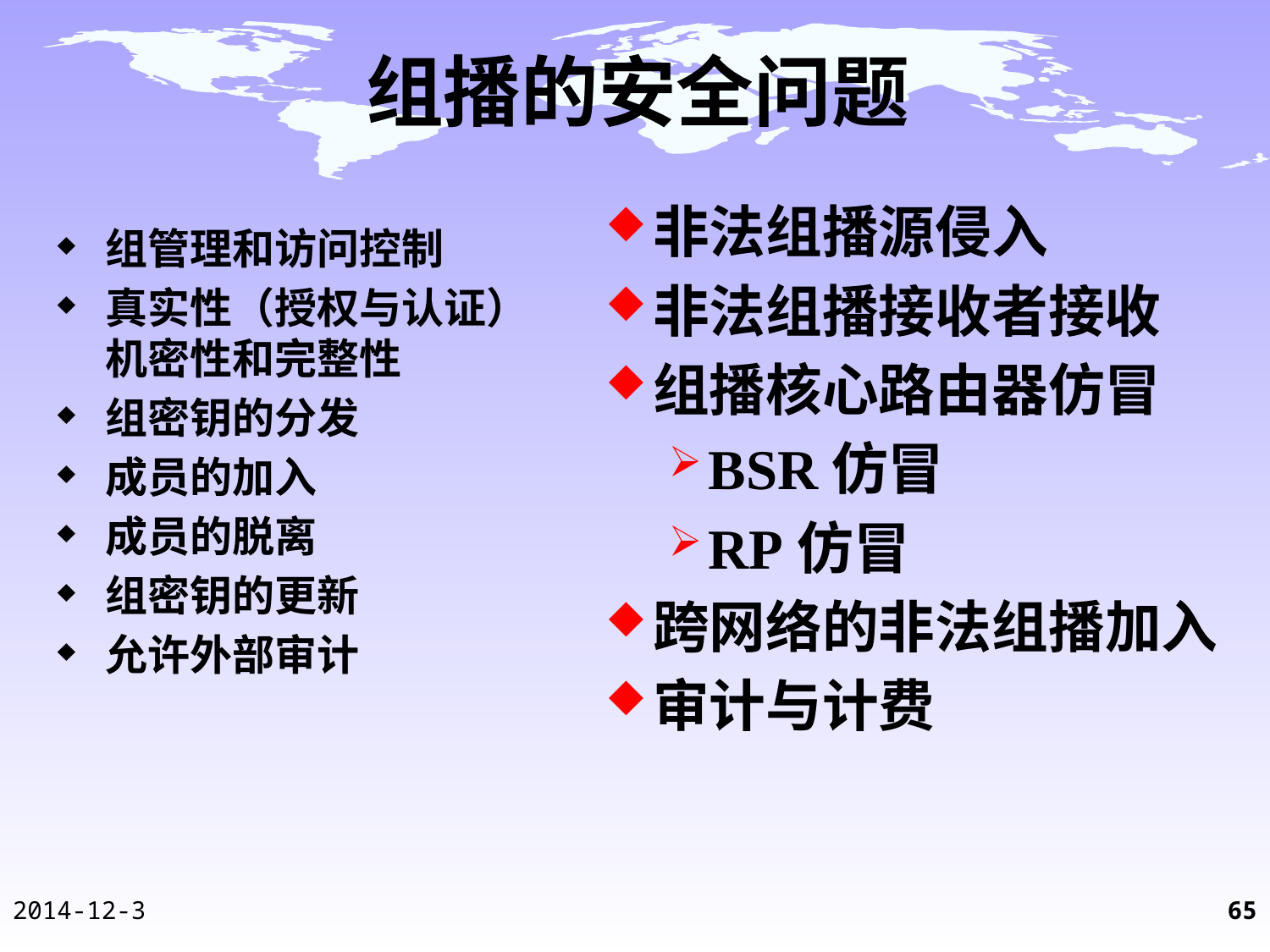

# 组播的安全问题
非法组播源侵入
非法组播接收者接收
组播核心路由器仿冒
BSR仿冒
RP仿冒
跨网络的非法组播加入
审计与计费
组管理和访问控制
真实性（授权与认证）机密性和完整性
组密钥的分发
成员的加入
成员的脱离
组密钥的更新
允许外部审计
2014-12-3
65